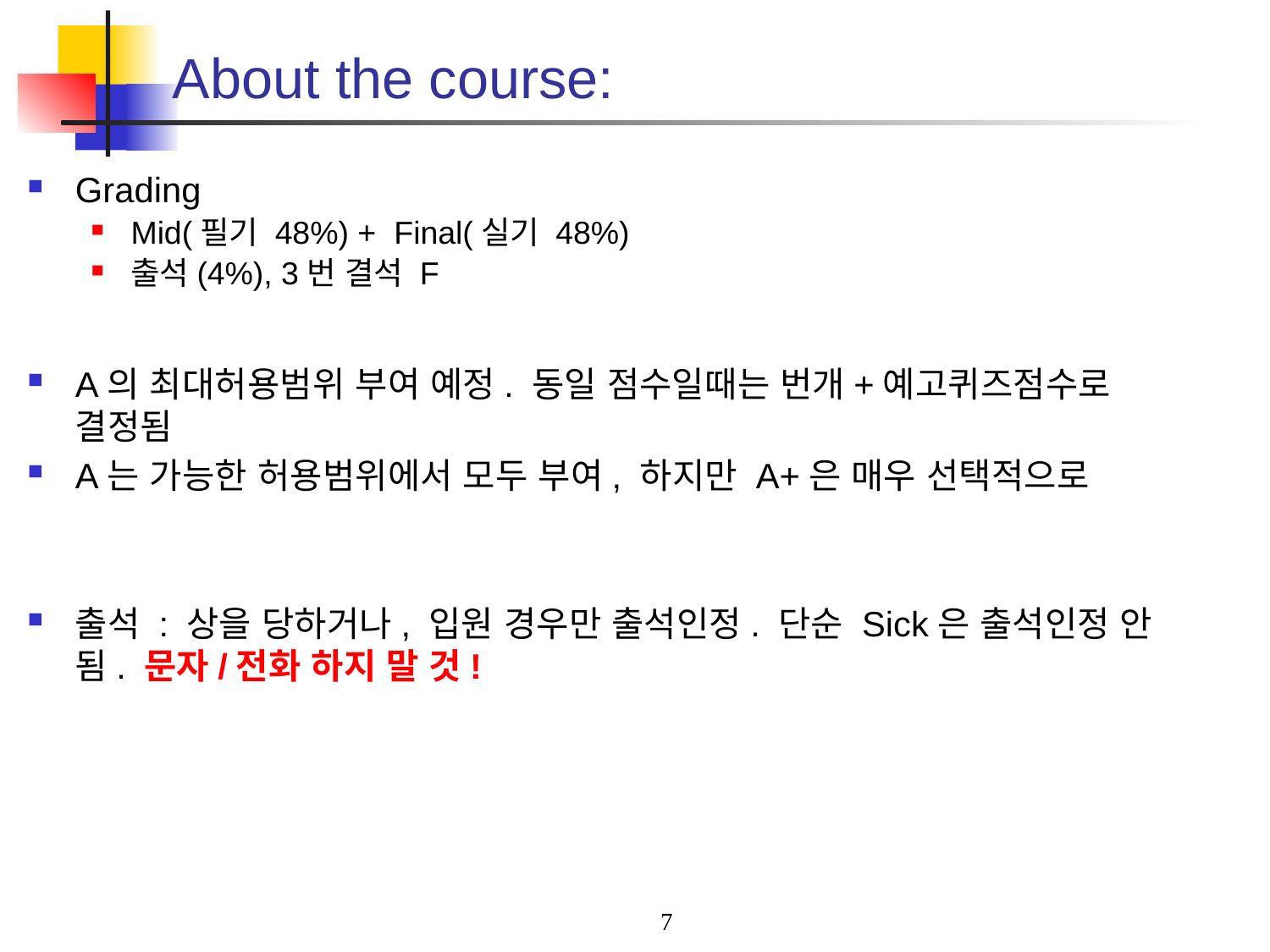

# About the course:
Grading
Mid(필기 48%) +  Final(실기 48%)
출석(4%), 3번 결석 F

A의 최대허용범위 부여 예정. 동일 점수일때는 번개+예고퀴즈점수로 결정됨
A는 가능한 허용범위에서 모두 부여, 하지만 A+은 매우 선택적으로

출석 : 상을 당하거나, 입원 경우만 출석인정. 단순 Sick은 출석인정 안됨. 문자/전화 하지 말 것!

7